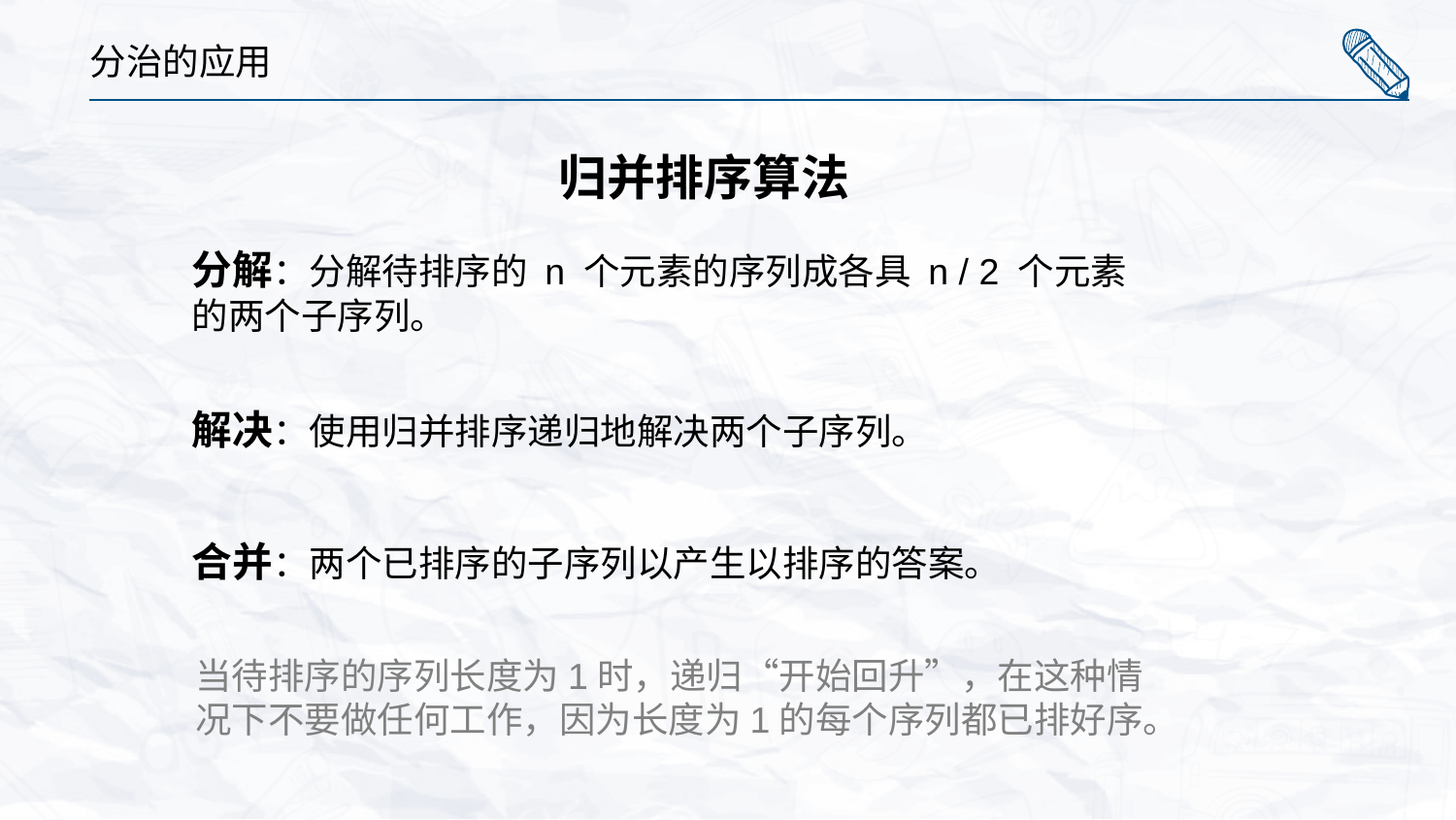

分治的应用
归并排序算法
分解：分解待排序的 n 个元素的序列成各具 n / 2 个元素的两个子序列。
解决：使用归并排序递归地解决两个子序列。
合并：两个已排序的子序列以产生以排序的答案。
当待排序的序列长度为1时，递归“开始回升”，在这种情况下不要做任何工作，因为长度为1的每个序列都已排好序。